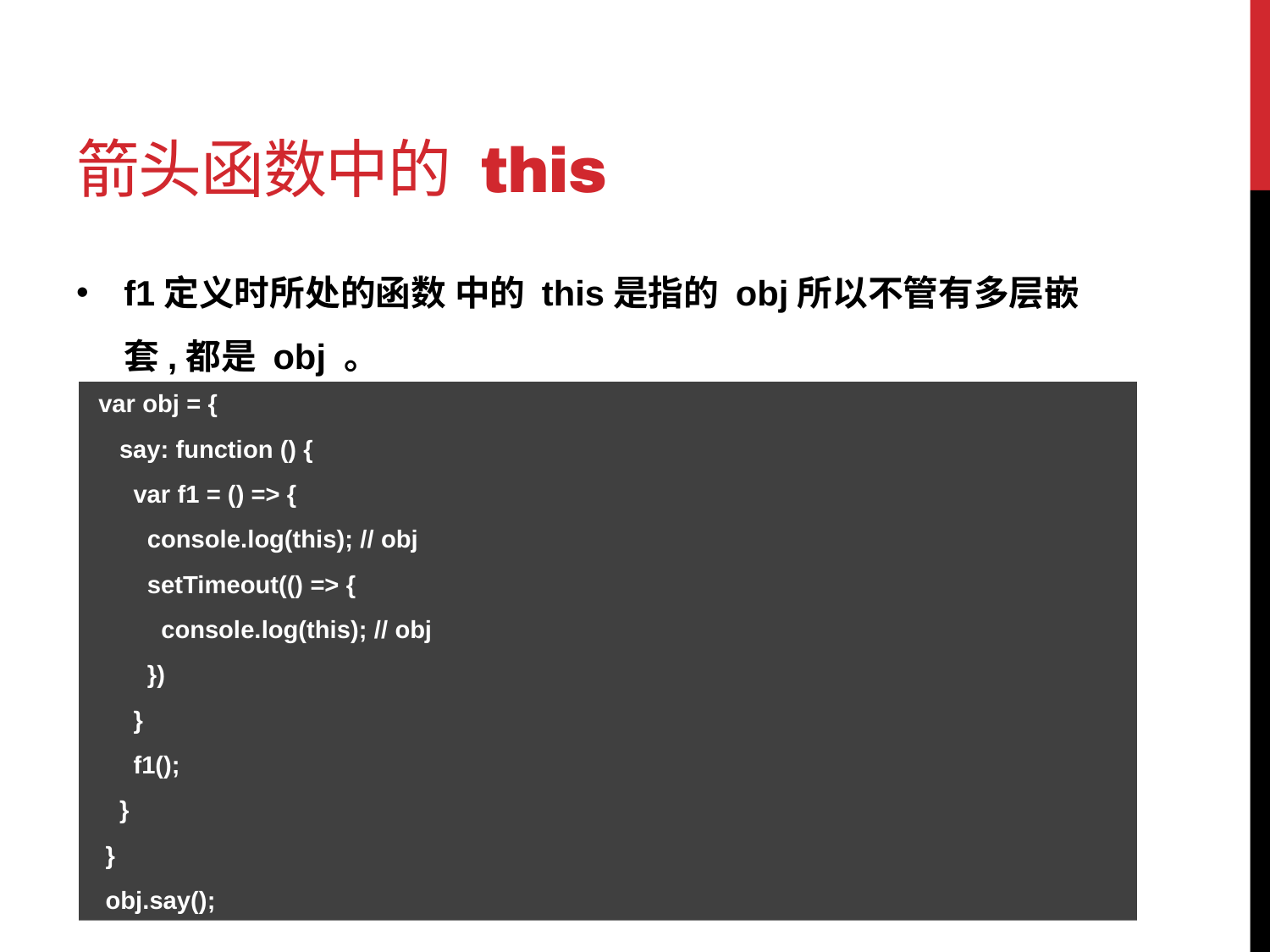

# 箭头函数中的 this
f1定义时所处的函数 中的 this是指的 obj所以不管有多层嵌套,都是 obj 。

 var obj = {
    say: function () {
      var f1 = () => {
        console.log(this); // obj
        setTimeout(() => {
          console.log(this); // obj
        })
      }
      f1();
    }
  }
  obj.say();